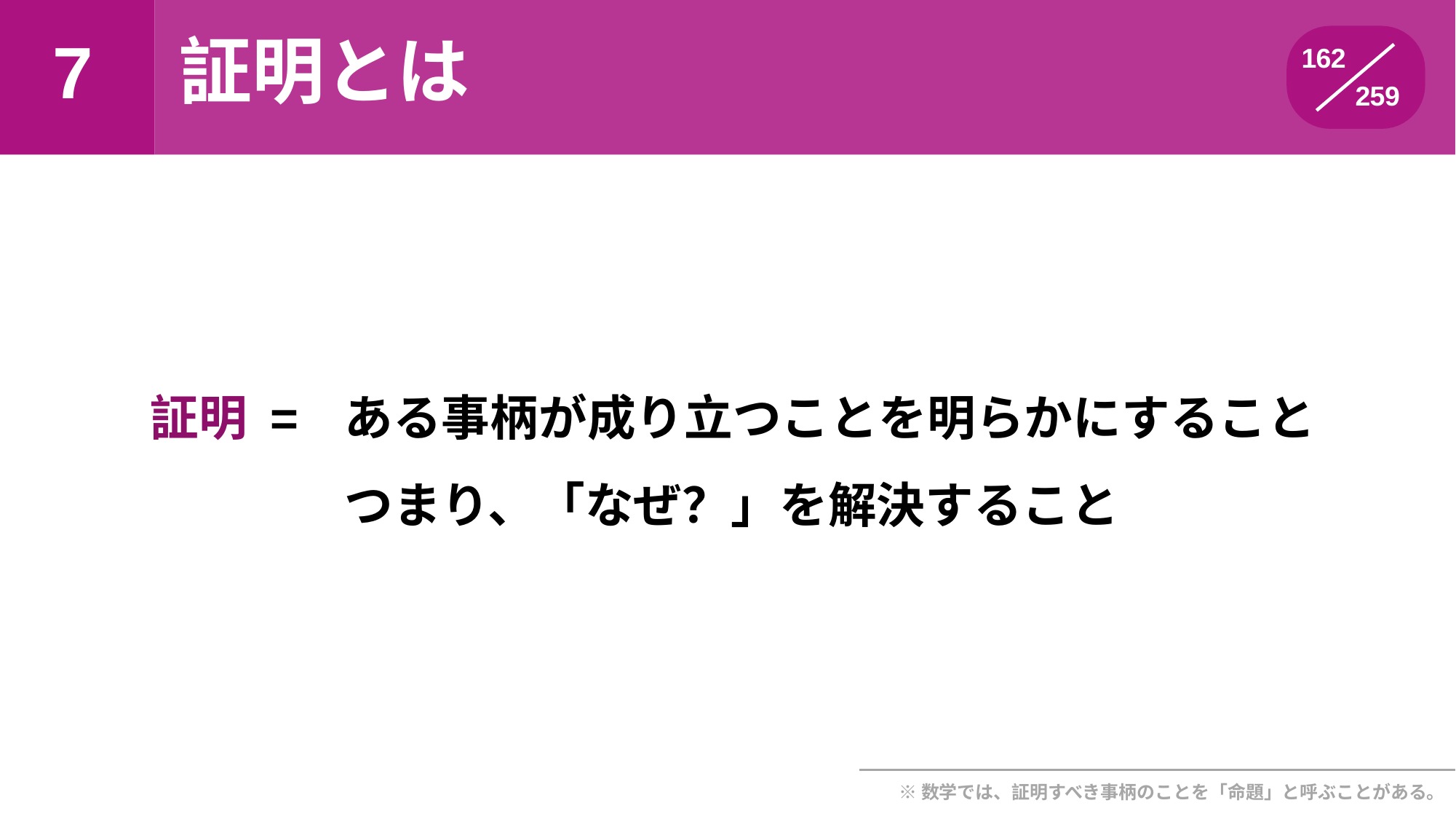

証明とは
# 7
162
259
証明 =	ある事柄が成り立つことを明らかにすることつまり、「なぜ？」を解決すること

※数学では、証明すべき事柄のことを「命題」と呼ぶことがある。